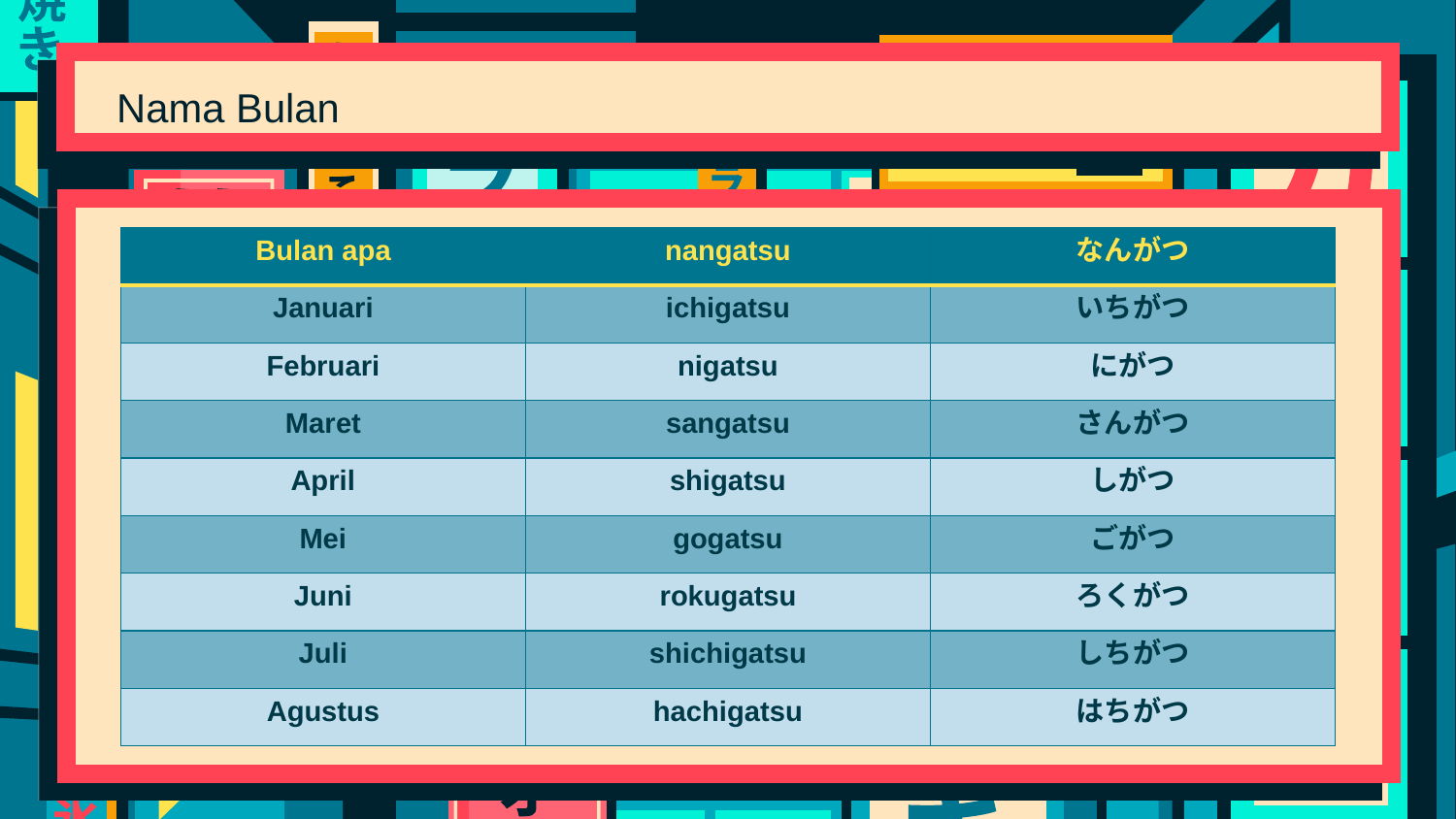

# Nama Bulan
| Bulan apa | nangatsu | なんがつ |
| --- | --- | --- |
| Januari | ichigatsu | いちがつ |
| Februari | nigatsu | にがつ |
| Maret | sangatsu | さんがつ |
| April | shigatsu | しがつ |
| Mei | gogatsu | ごがつ |
| Juni | rokugatsu | ろくがつ |
| Juli | shichigatsu | しちがつ |
| Agustus | hachigatsu | はちがつ |